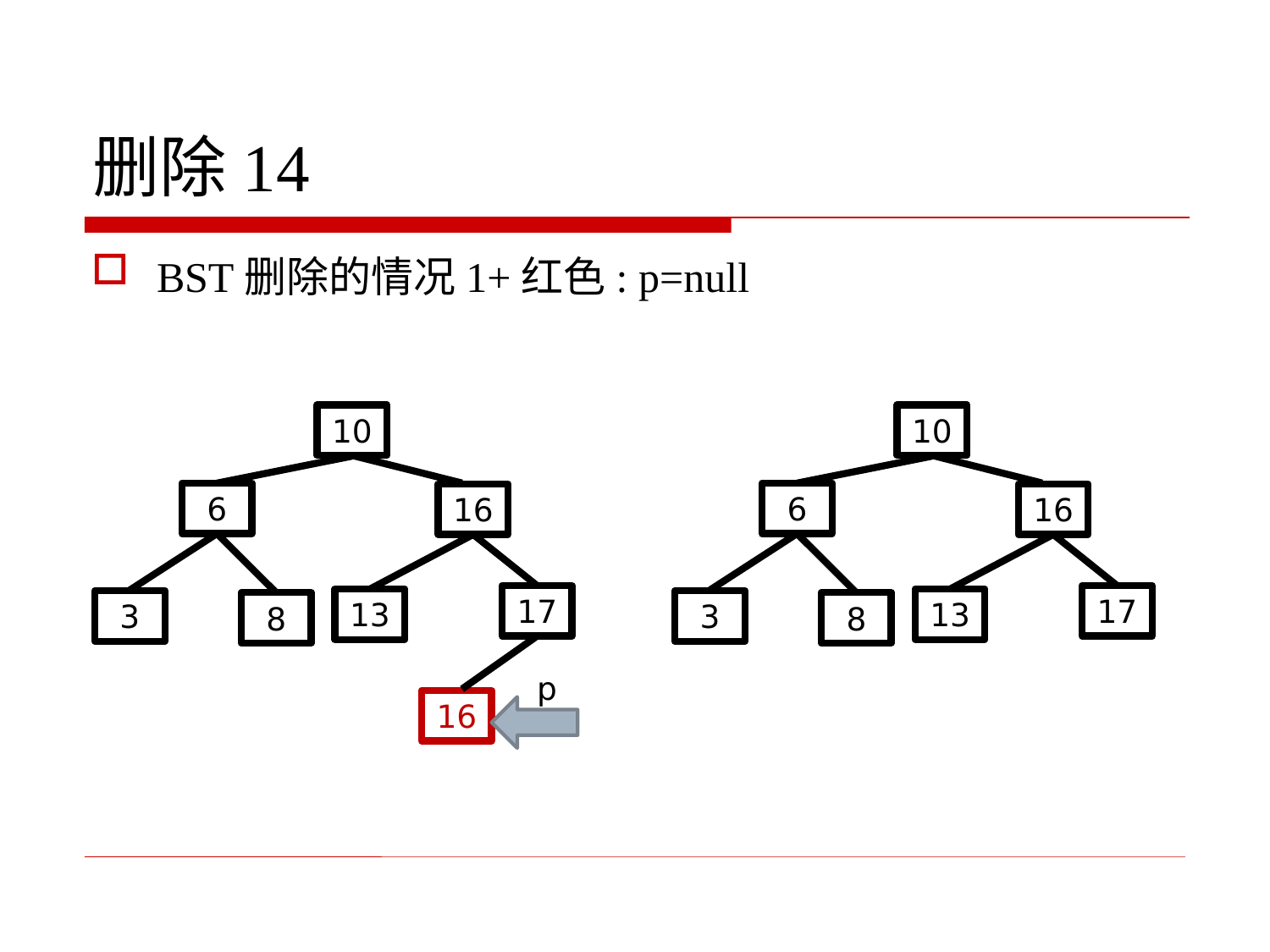

# 删除14
BST删除的情况1+红色: p=null

10
6
16
17
13
3
8
16
10
6
16
17
13
3
8
p